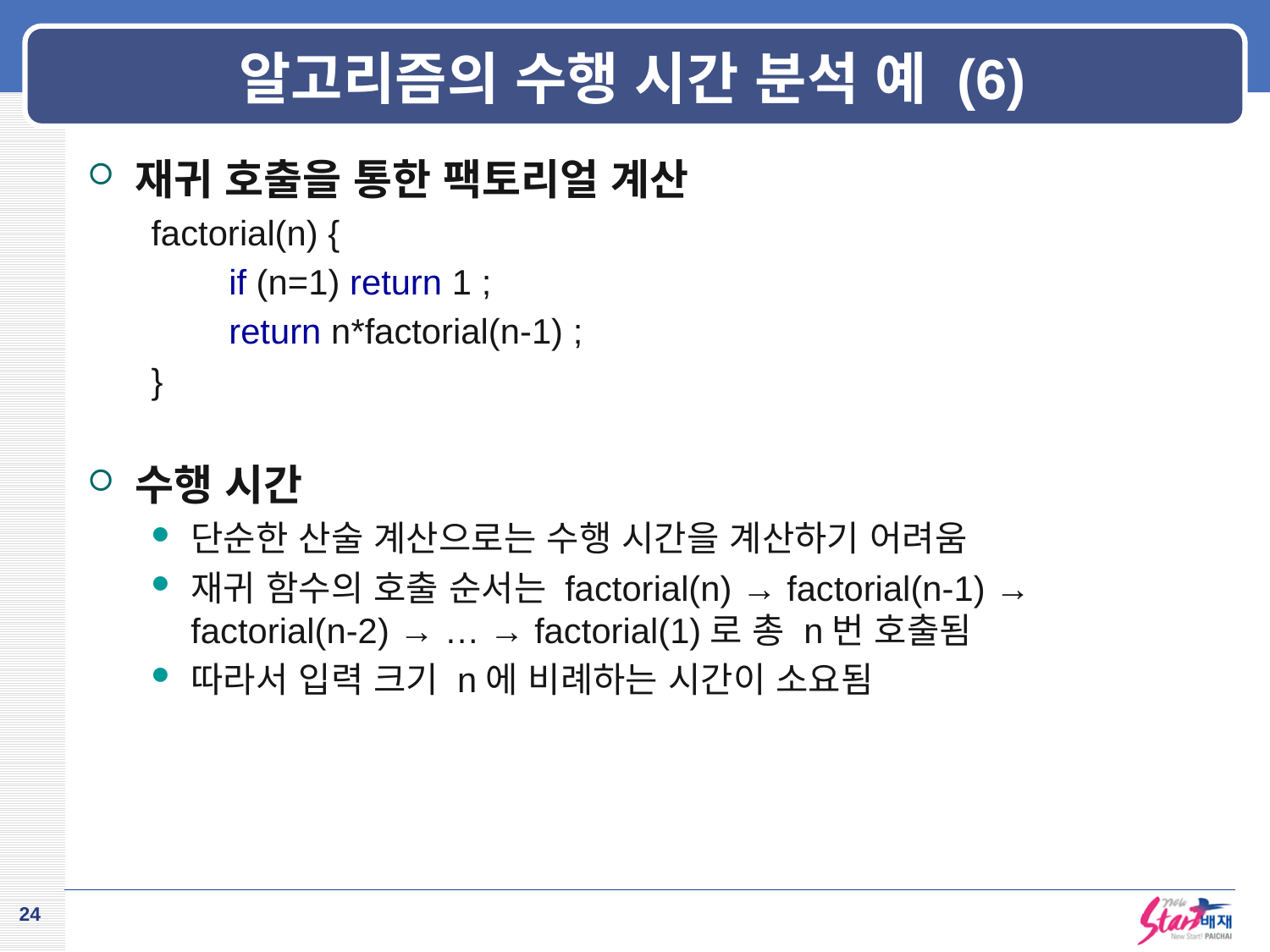

# 알고리즘의 수행 시간 분석 예 (6)
재귀 호출을 통한 팩토리얼 계산
factorial(n) {
        if (n=1) return 1 ;
        return n*factorial(n-1) ;
}

수행 시간
단순한 산술 계산으로는 수행 시간을 계산하기 어려움
재귀 함수의 호출 순서는 factorial(n) → factorial(n-1) → factorial(n-2) → … → factorial(1)로 총 n번 호출됨
따라서 입력 크기 n에 비례하는 시간이 소요됨
24